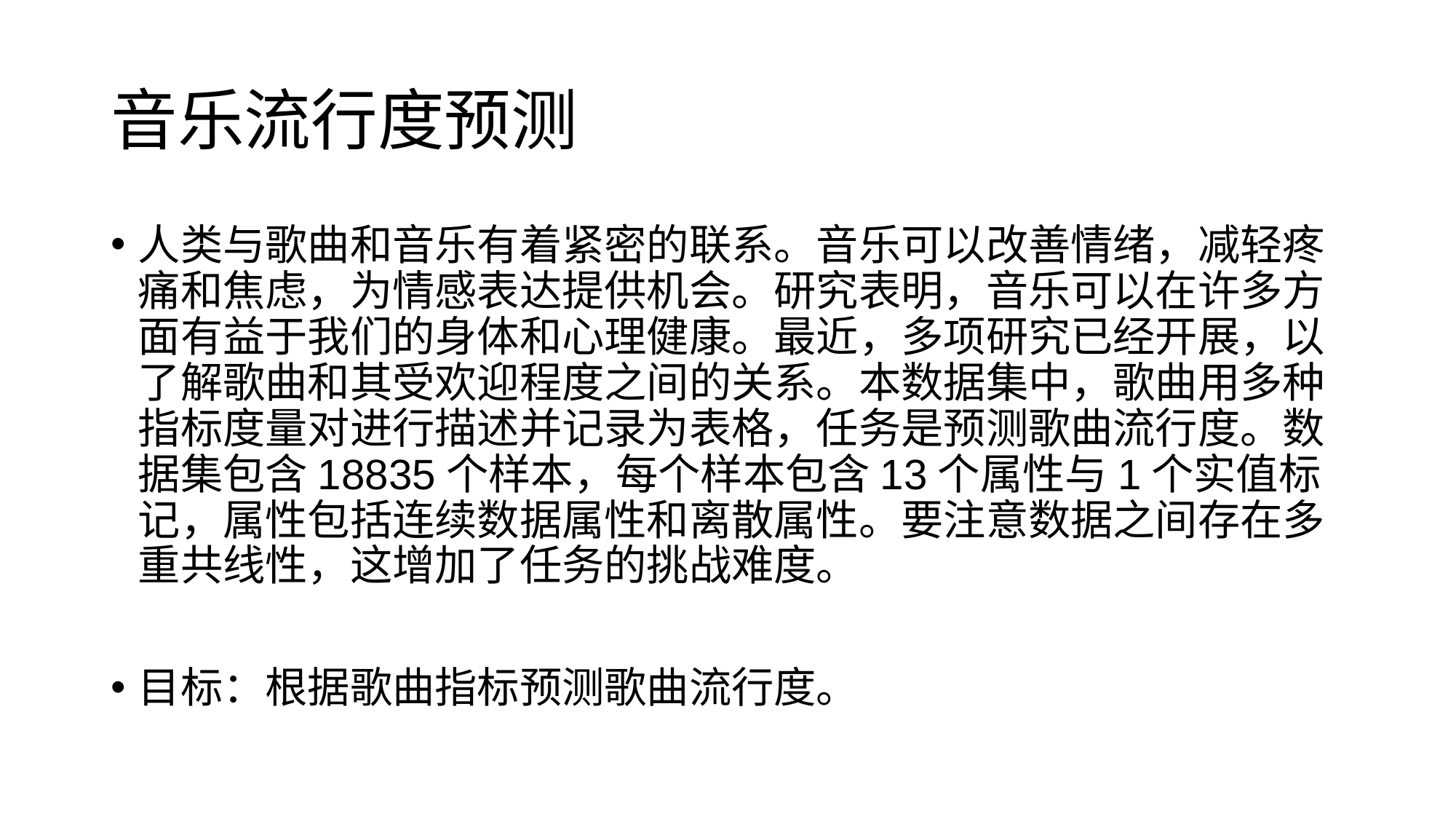

# 音乐流行度预测
人类与歌曲和音乐有着紧密的联系。音乐可以改善情绪，减轻疼痛和焦虑，为情感表达提供机会。研究表明，音乐可以在许多方面有益于我们的身体和心理健康。最近，多项研究已经开展，以了解歌曲和其受欢迎程度之间的关系。本数据集中，歌曲用多种指标度量对进行描述并记录为表格，任务是预测歌曲流行度。数据集包含18835个样本，每个样本包含13个属性与1个实值标记，属性包括连续数据属性和离散属性。要注意数据之间存在多重共线性，这增加了任务的挑战难度。

目标：根据歌曲指标预测歌曲流行度。